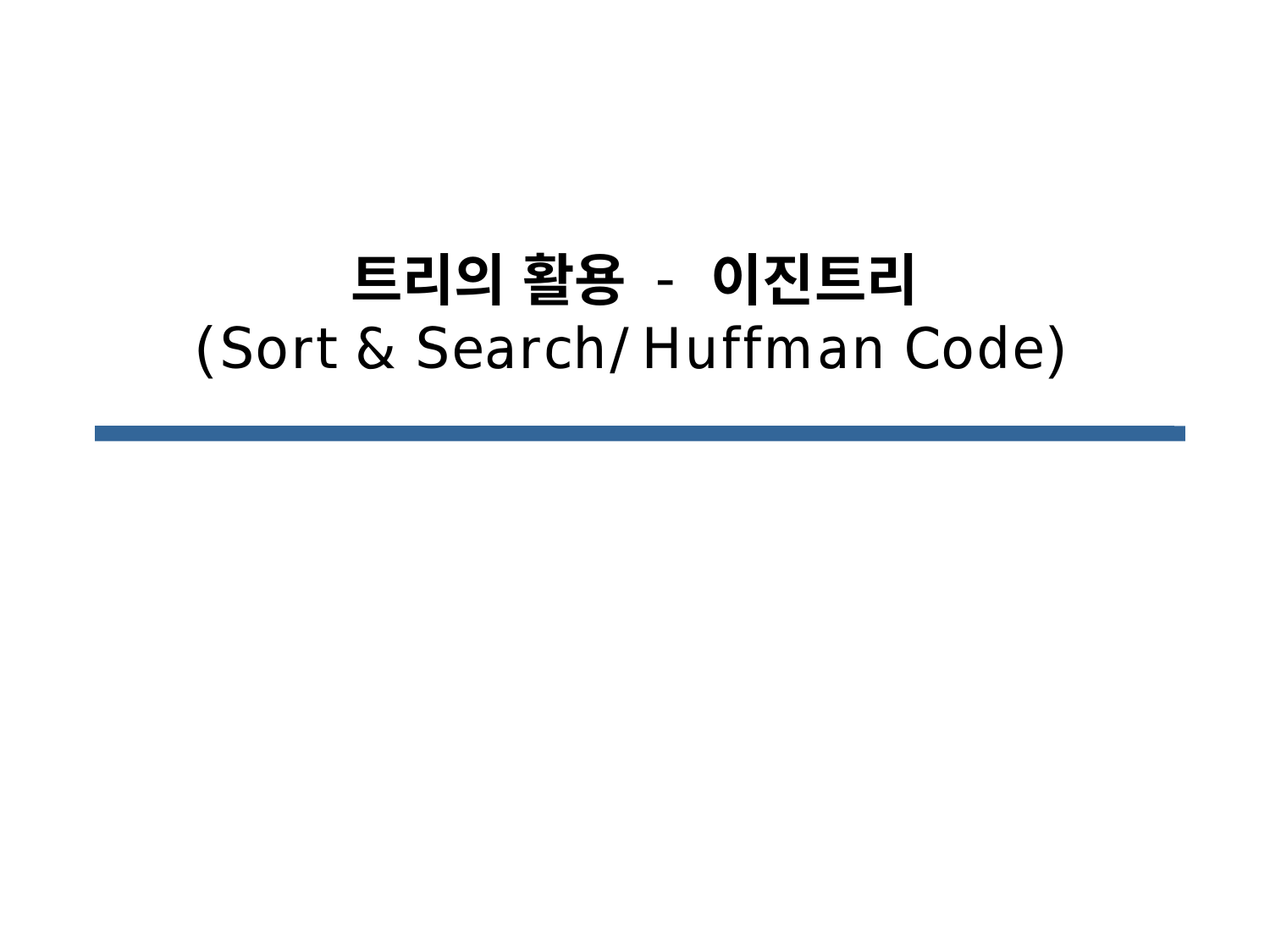

# 트리의 활용 - 이진트리 (Sort & Search/Huffman Code)